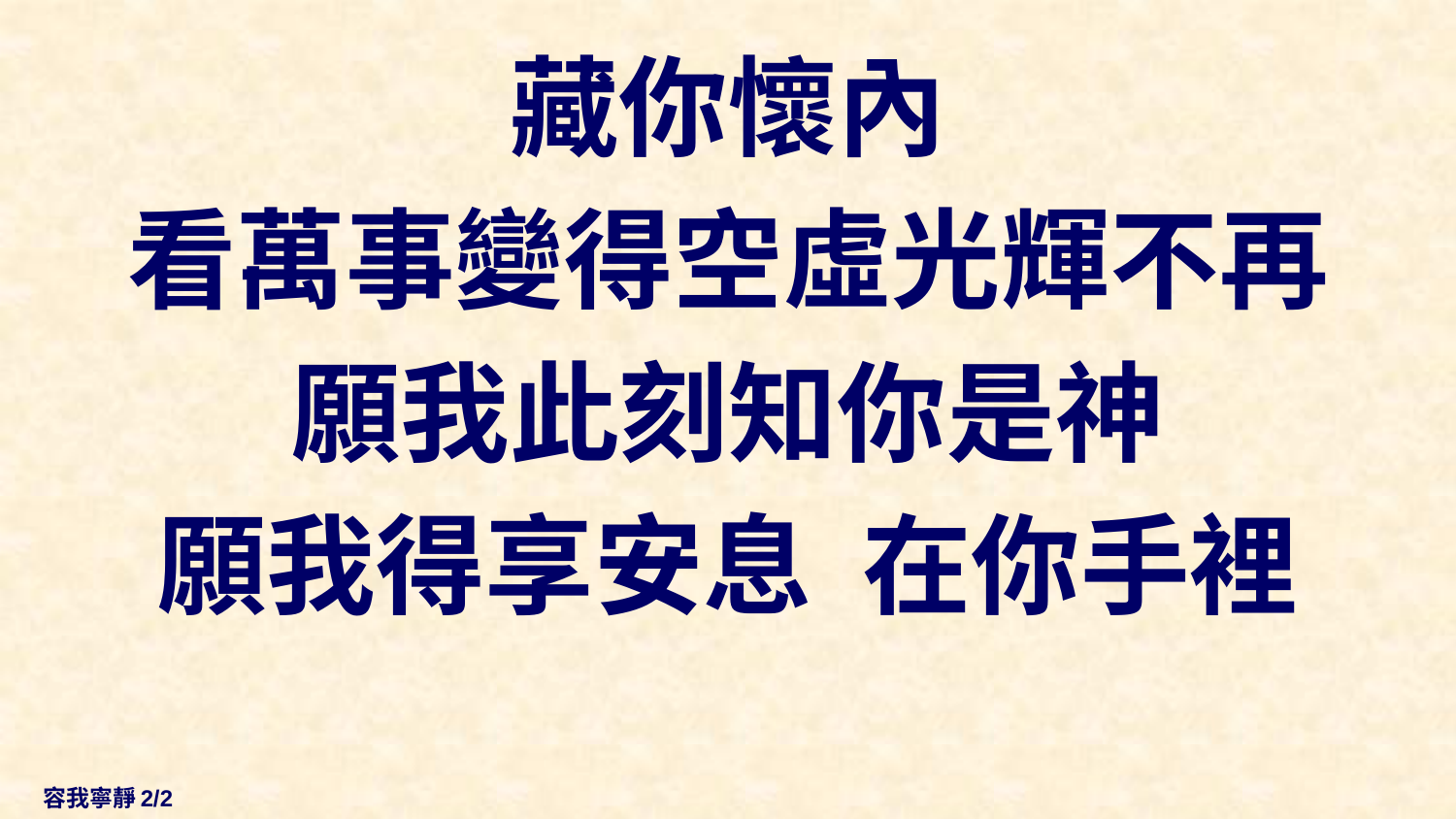

藏你懷內
看萬事變得空虛光輝不再
願我此刻知你是神
願我得享安息  在你手裡
容我寧靜2/2